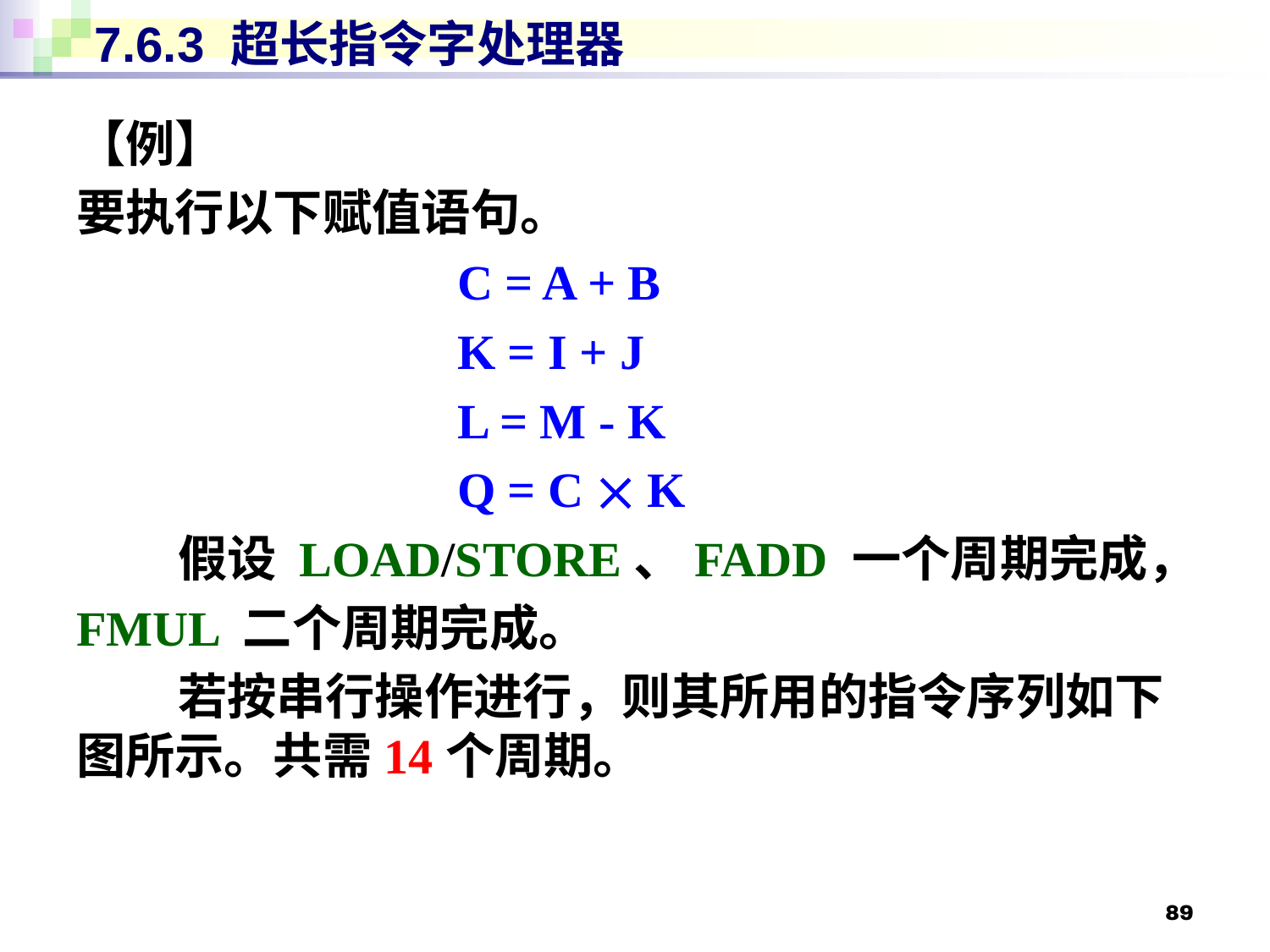

# 7.6.3 超长指令字处理器
【例】
要执行以下赋值语句。
		   	C = A + B
			K = I + J
			L = M - K
			Q = C × K
        假设 LOAD/STORE、FADD 一个周期完成，
FMUL 二个周期完成。
        若按串行操作进行，则其所用的指令序列如下图所示。共需14个周期。
89